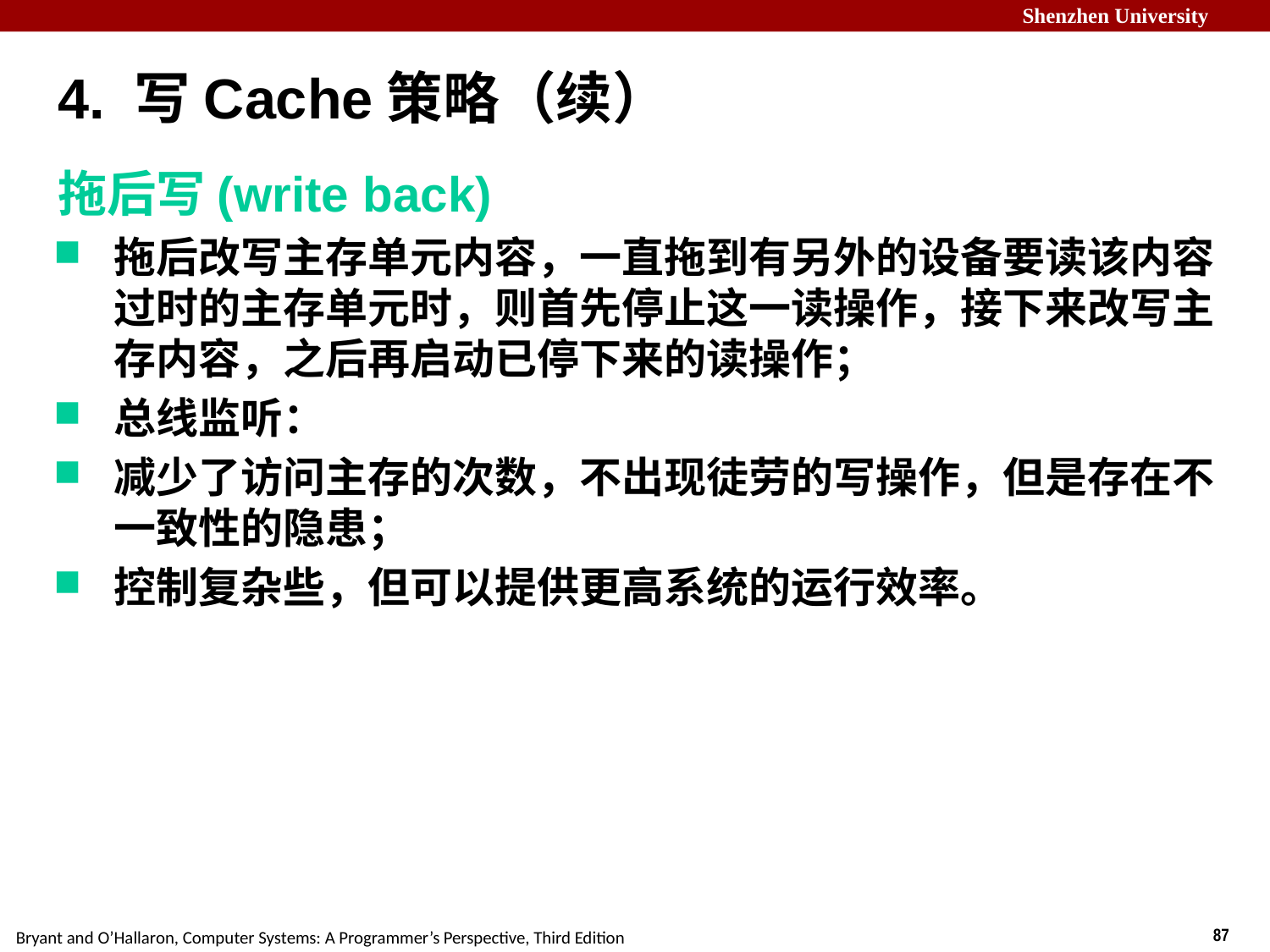

# 4. 写Cache策略（续）
拖后写(write back)
拖后改写主存单元内容，一直拖到有另外的设备要读该内容过时的主存单元时，则首先停止这一读操作，接下来改写主存内容，之后再启动已停下来的读操作；
总线监听：
减少了访问主存的次数，不出现徒劳的写操作，但是存在不一致性的隐患；
控制复杂些，但可以提供更高系统的运行效率。